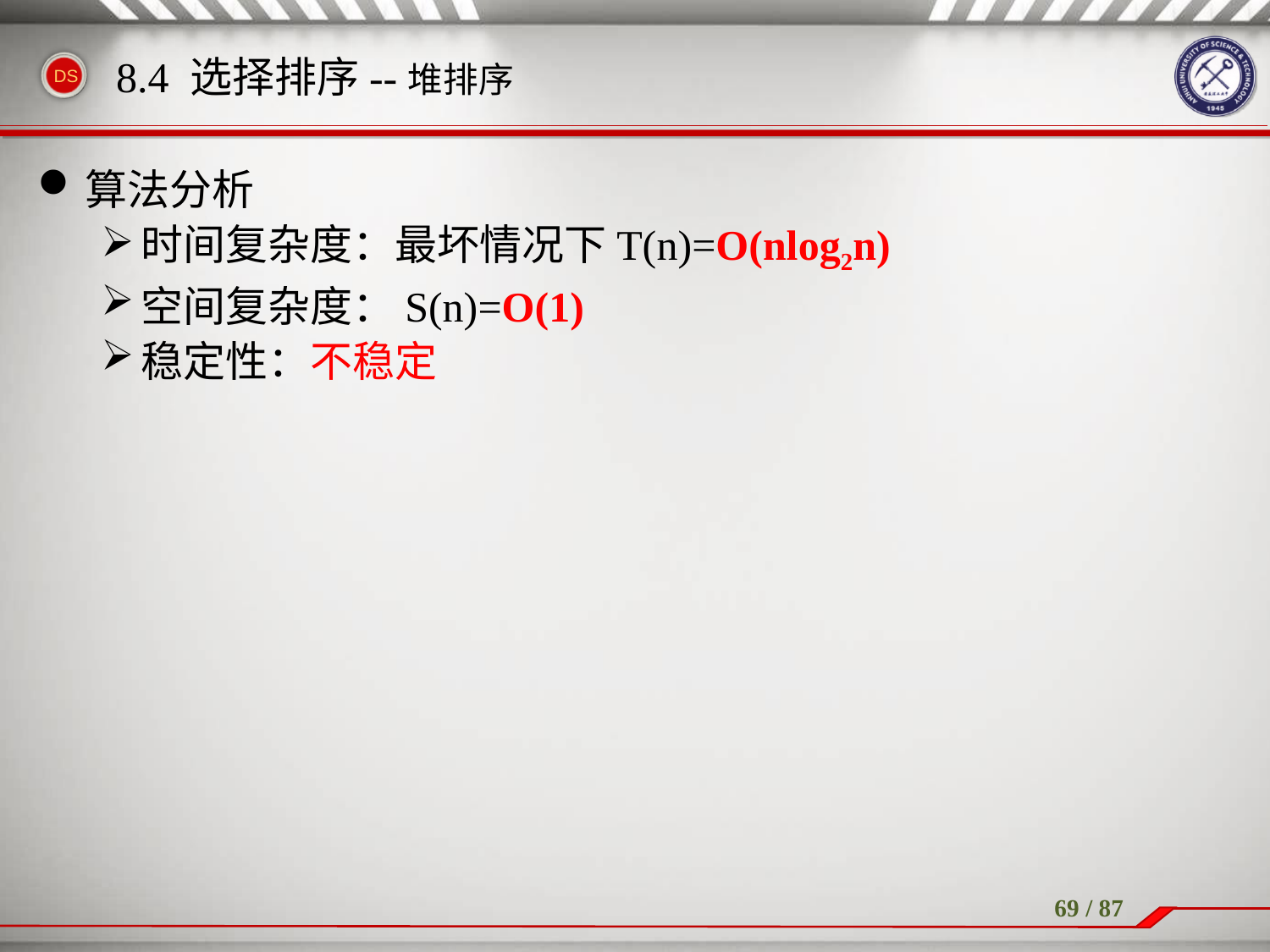

算法分析
时间复杂度：最坏情况下T(n)=O(nlog2n)
空间复杂度：S(n)=O(1)
稳定性：不稳定

8.4 选择排序--堆排序